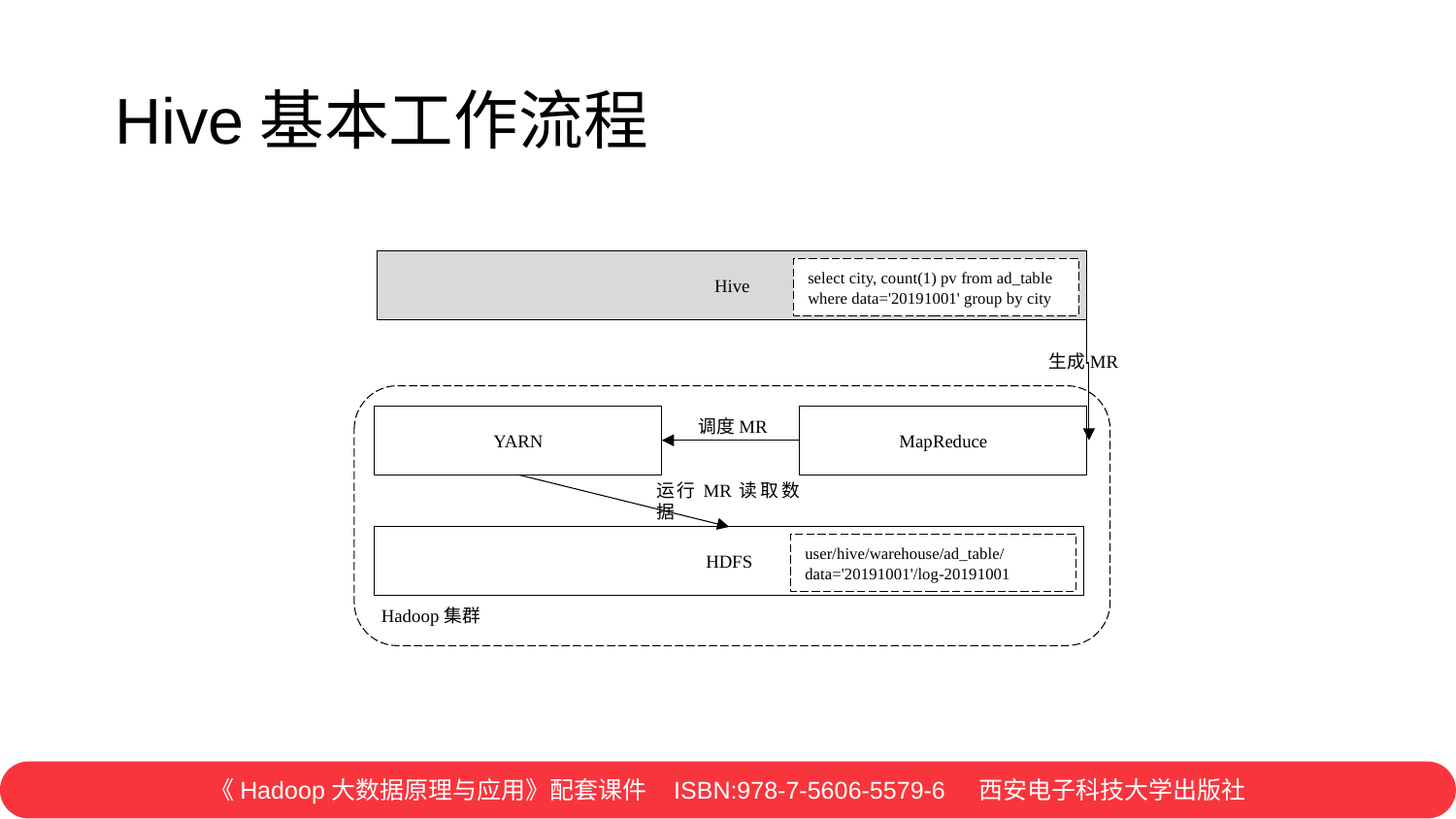

# Hive基本工作流程

Hive
select city, count(1) pv from ad_table
where data='20191001' group by city
生成MR
Hadoop集群
调度MR
YARN
MapReduce
运行MR读取数据
HDFS
user/hive/warehouse/ad_table/data='20191001'/log-20191001